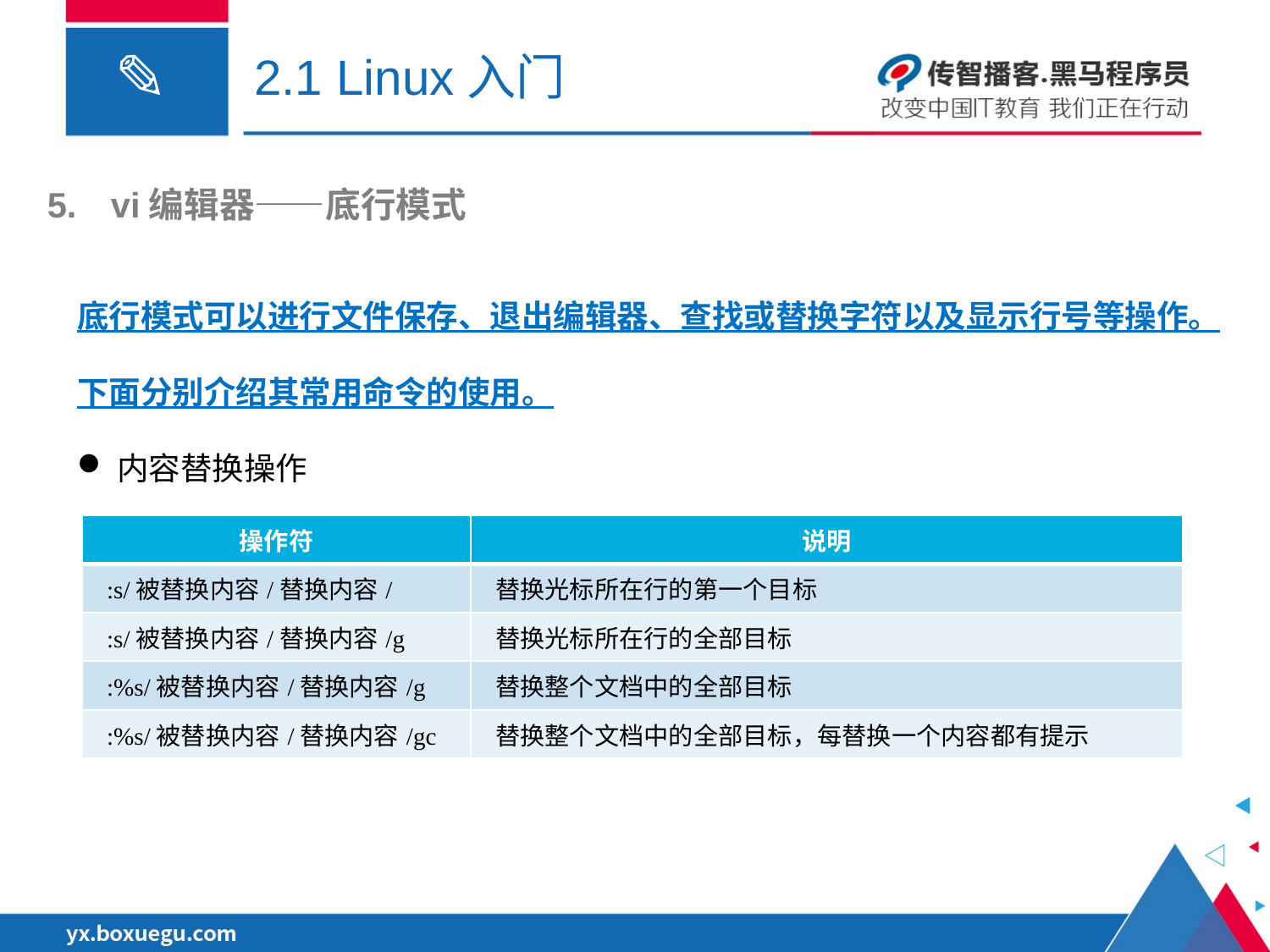

# 2.1 Linux入门
vi编辑器——底行模式
底行模式可以进行文件保存、退出编辑器、查找或替换字符以及显示行号等操作。下面分别介绍其常用命令的使用。
内容替换操作
| 操作符 | 说明 |
| --- | --- |
| :s/被替换内容/替换内容/ | 替换光标所在行的第一个目标 |
| :s/被替换内容/替换内容/g | 替换光标所在行的全部目标 |
| :%s/被替换内容/替换内容/g | 替换整个文档中的全部目标 |
| :%s/被替换内容/替换内容/gc | 替换整个文档中的全部目标，每替换一个内容都有提示 |